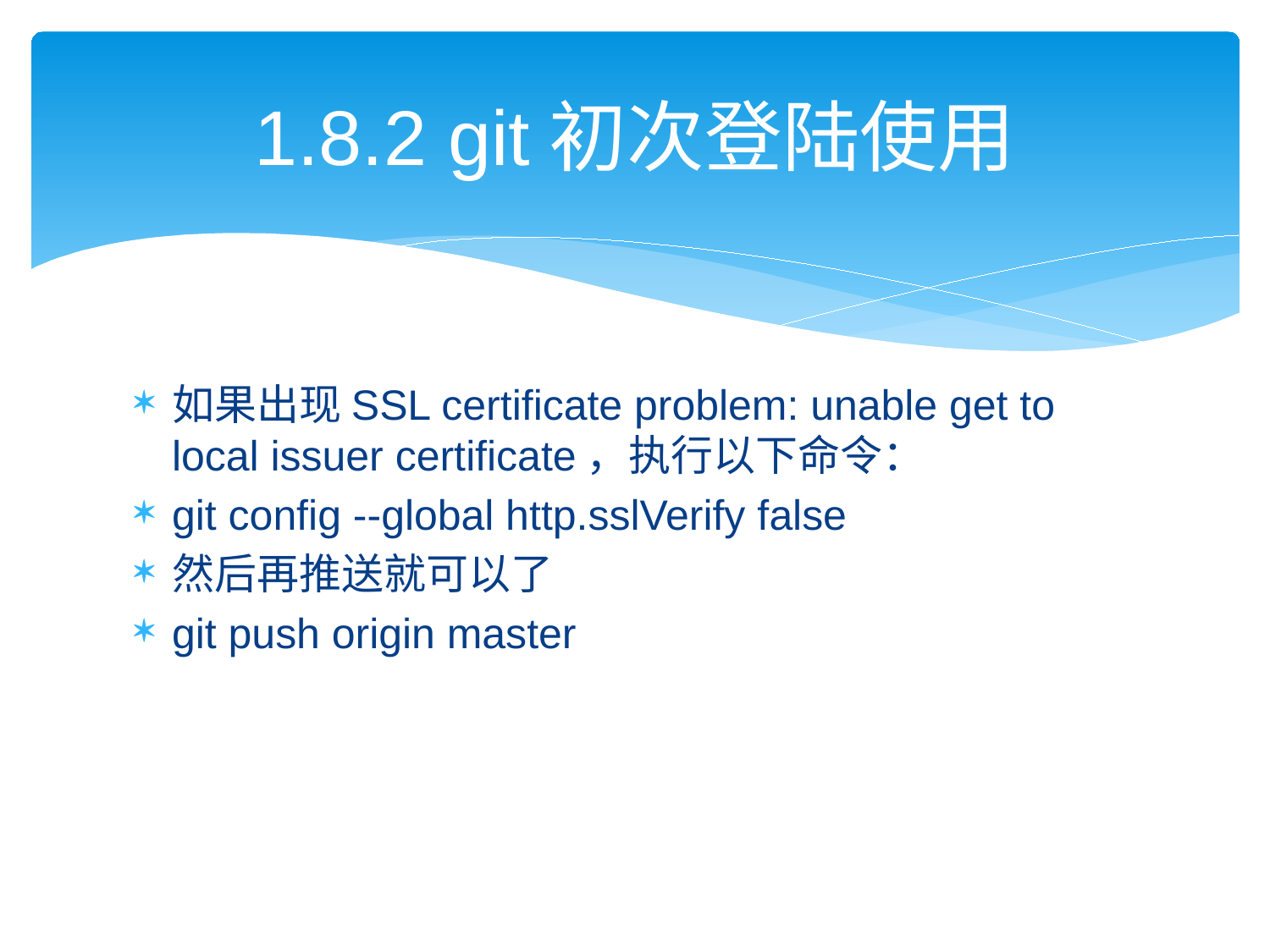

# 1.8.2 git初次登陆使用
如果出现SSL certificate problem: unable get to local issuer certificate，执行以下命令：
git config --global http.sslVerify false
然后再推送就可以了
git push origin master